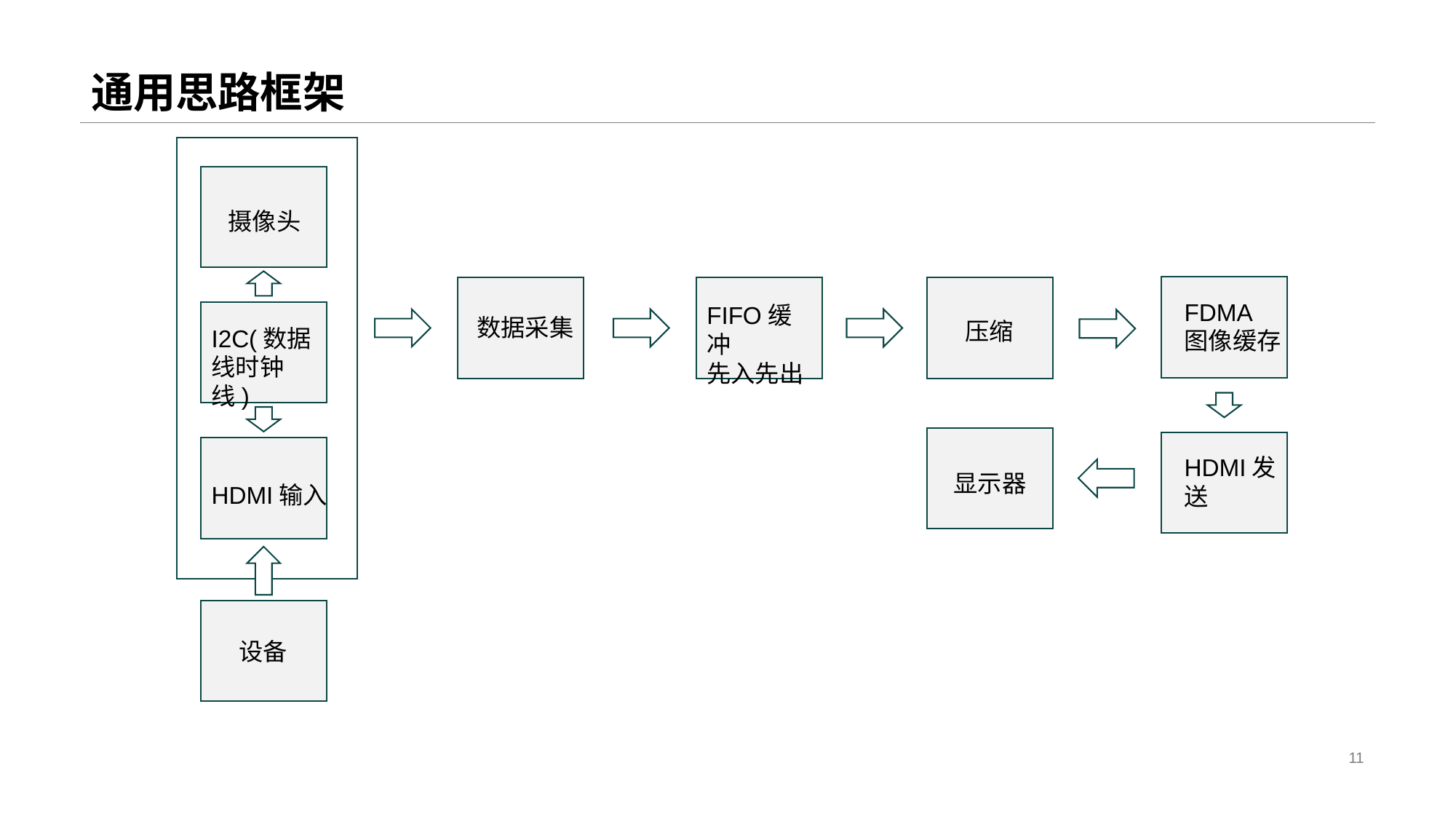

# 通用思路框架

摄像头

FDMA
图像缓存
FIFO缓冲
先入先出

数据采集
压缩
I2C(数据线时钟线)

HDMI发送

显示器
HDMI输入

设备
11